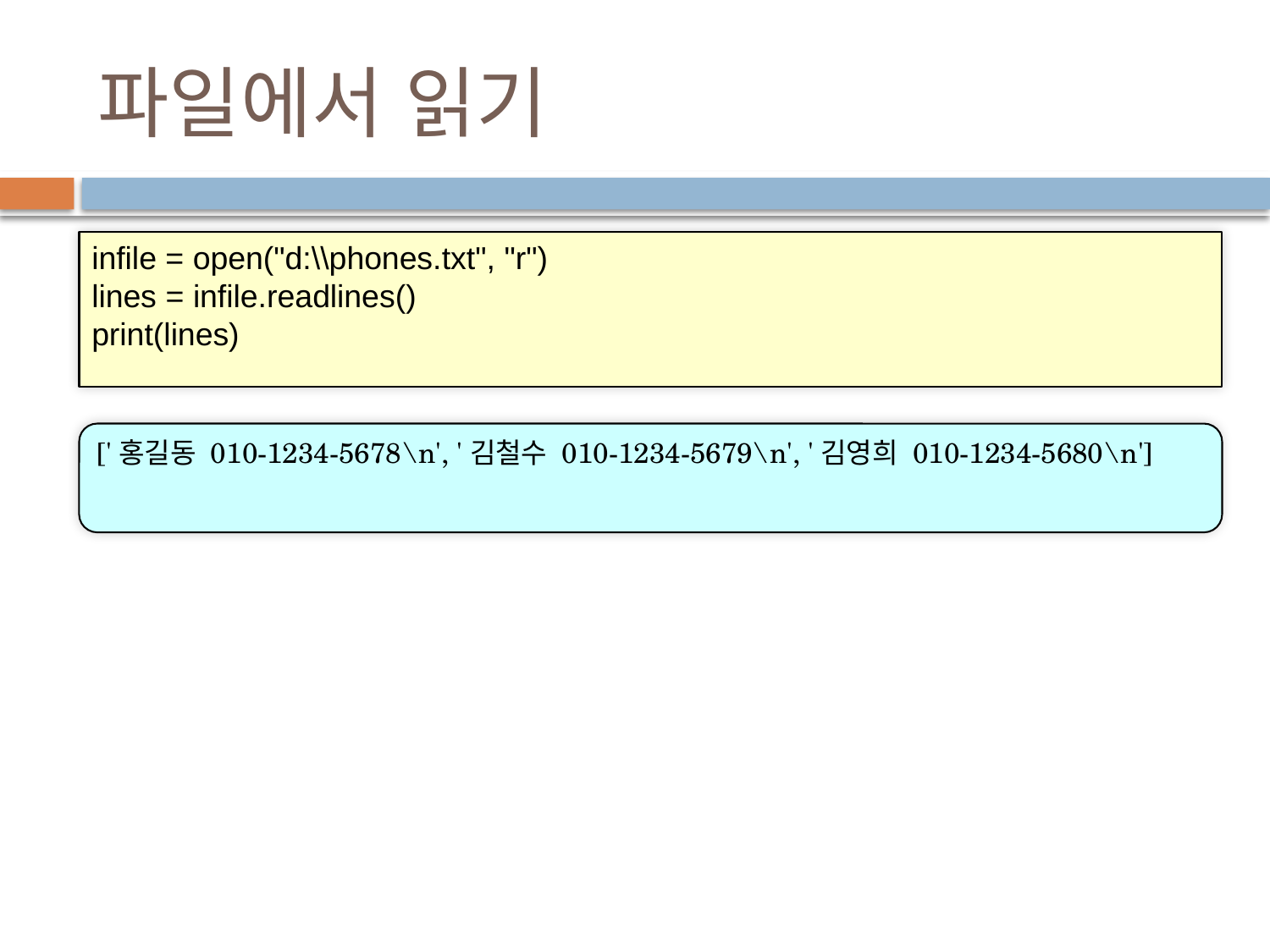

# 파일에서 읽기
infile = open("d:\\phones.txt", "r")
lines = infile.readlines()
print(lines)
['홍길동 010-1234-5678\n', '김철수 010-1234-5679\n', '김영희 010-1234-5680\n']